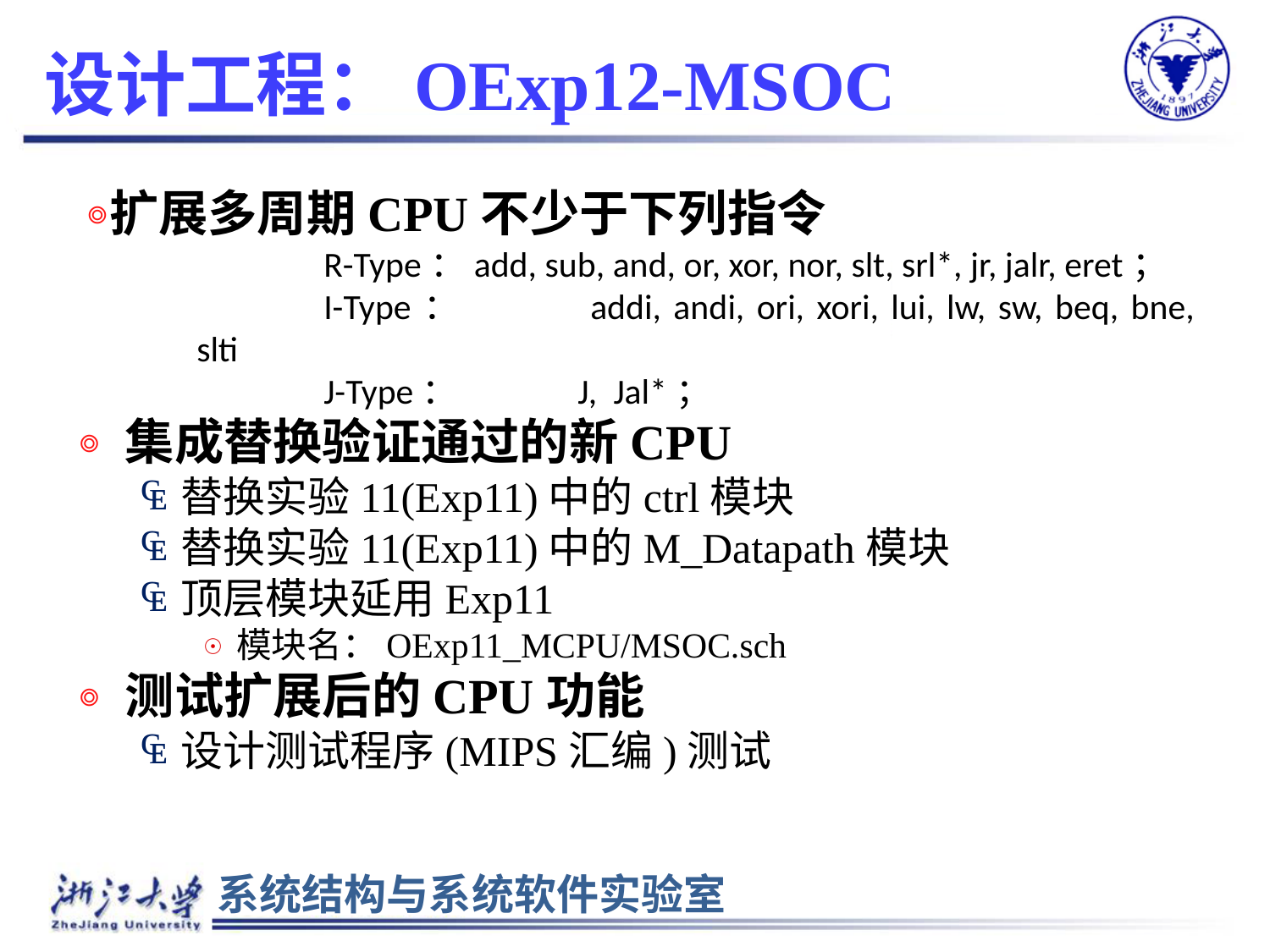

# 设计工程：OExp12-MSOC
扩展多周期CPU不少于下列指令
	R-Type：add, sub, and, or, xor, nor, slt, srl*, jr, jalr, eret；
	I-Type：	addi, andi, ori, xori, lui, lw, sw, beq, bne, slti
	J-Type：	J,  Jal*；
集成替换验证通过的新CPU
替换实验11(Exp11)中的ctrl模块
替换实验11(Exp11)中的M_Datapath模块
顶层模块延用Exp11
模块名：OExp11_MCPU/MSOC.sch
测试扩展后的CPU功能
设计测试程序(MIPS汇编)测试